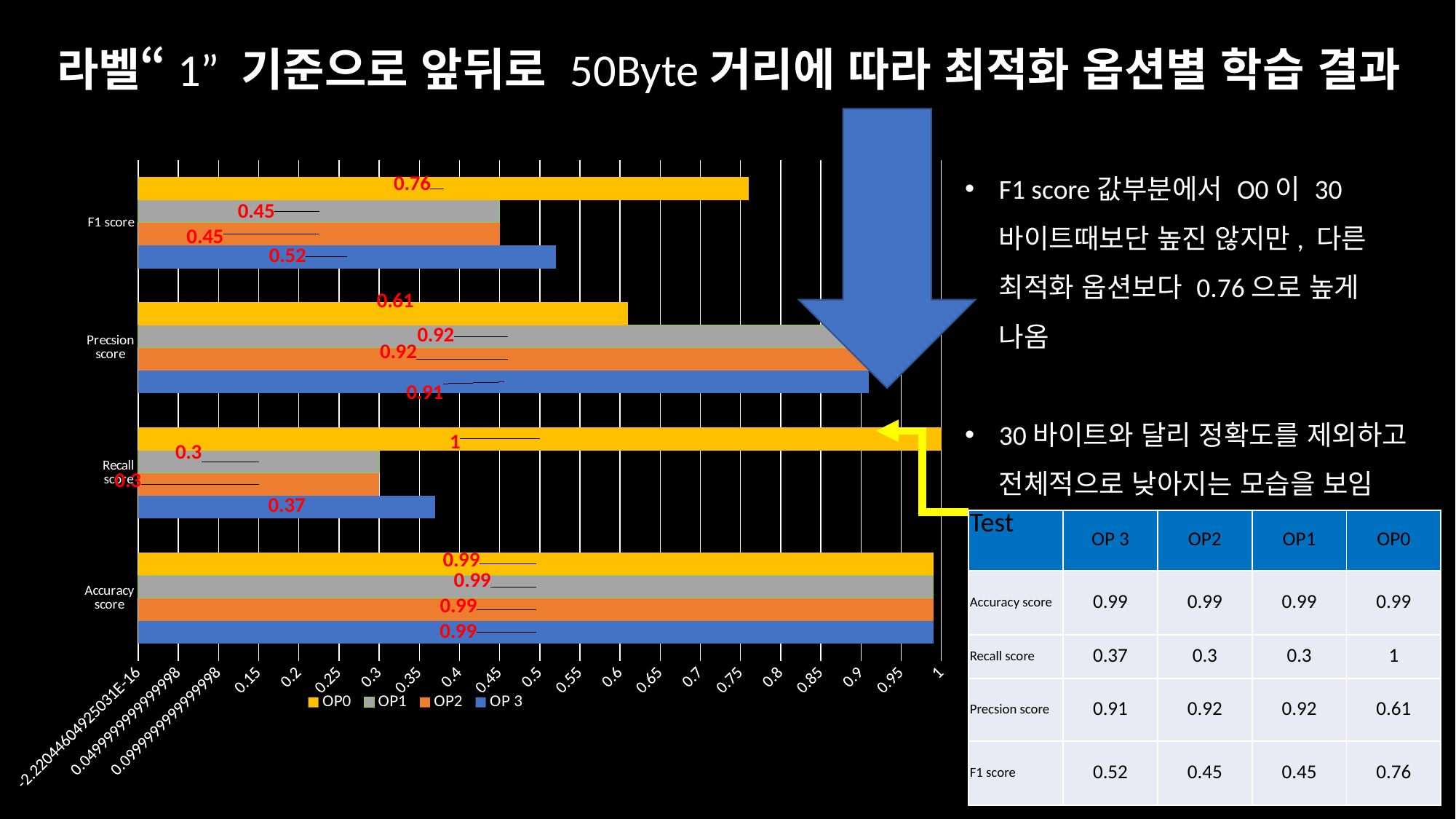

# 라벨“1” 기준으로 앞뒤로 50Byte거리에 따라 최적화 옵션별 학습 결과

### Chart

| Category | OP 3 | OP2 | OP1 | OP0 |
|---|---|---|---|---|
| Accuracy score | 0.99 | 0.99 | 0.99 | 0.99 |
| Recall score | 0.37 | 0.3 | 0.3 | 1.0 |
| Precsion score | 0.91 | 0.92 | 0.92 | 0.61 |
| F1 score | 0.52 | 0.45 | 0.45 | 0.76 |
F1 score값부분에서 O0이 30바이트때보단 높진 않지만, 다른 최적화 옵션보다 0.76으로 높게 나옴

30바이트와 달리 정확도를 제외하고 전체적으로 낮아지는 모습을 보임
| Test | OP 3 | OP2 | OP1 | OP0 |
| --- | --- | --- | --- | --- |
| Accuracy score | 0.99 | 0.99 | 0.99 | 0.99 |
| Recall score | 0.37 | 0.3 | 0.3 | 1 |
| Precsion score | 0.91 | 0.92 | 0.92 | 0.61 |
| F1 score | 0.52 | 0.45 | 0.45 | 0.76 |